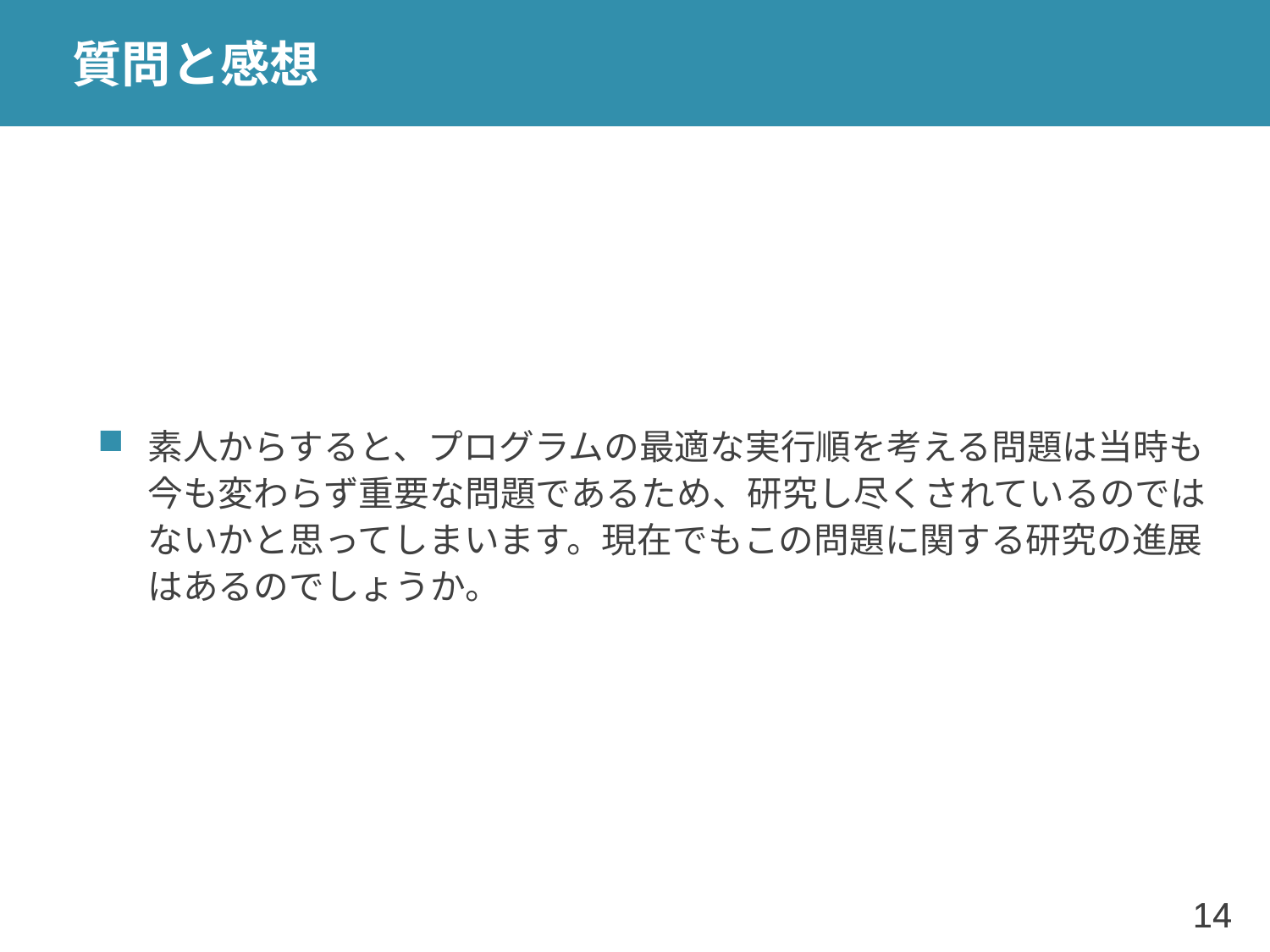

# 質問と感想
素人からすると、プログラムの最適な実行順を考える問題は当時も今も変わらず重要な問題であるため、研究し尽くされているのではないかと思ってしまいます。現在でもこの問題に関する研究の進展はあるのでしょうか。